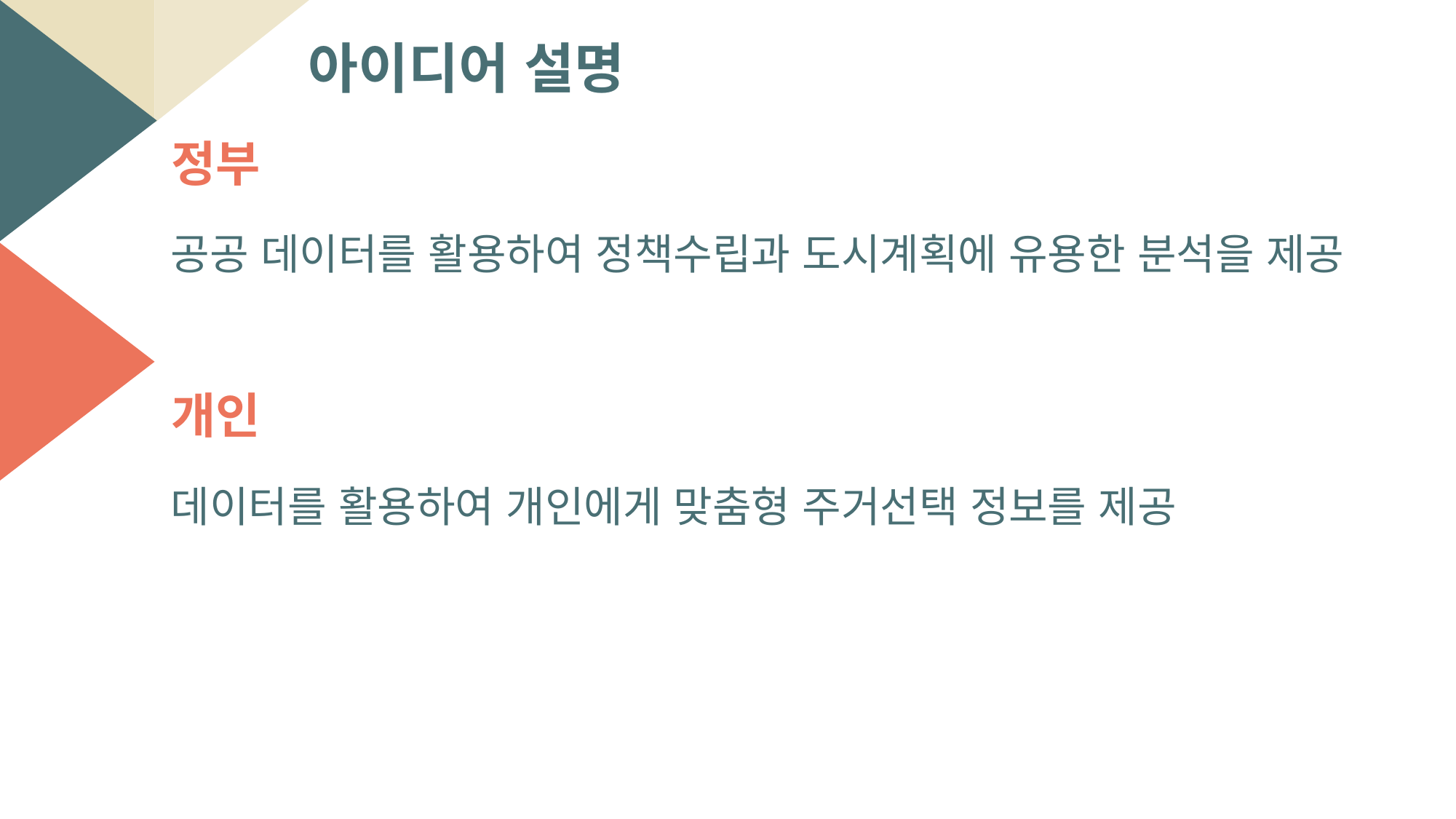

아이디어 설명
정부
공공 데이터를 활용하여 정책수립과 도시계획에 유용한 분석을 제공
개인
데이터를 활용하여 개인에게 맞춤형 주거선택 정보를 제공